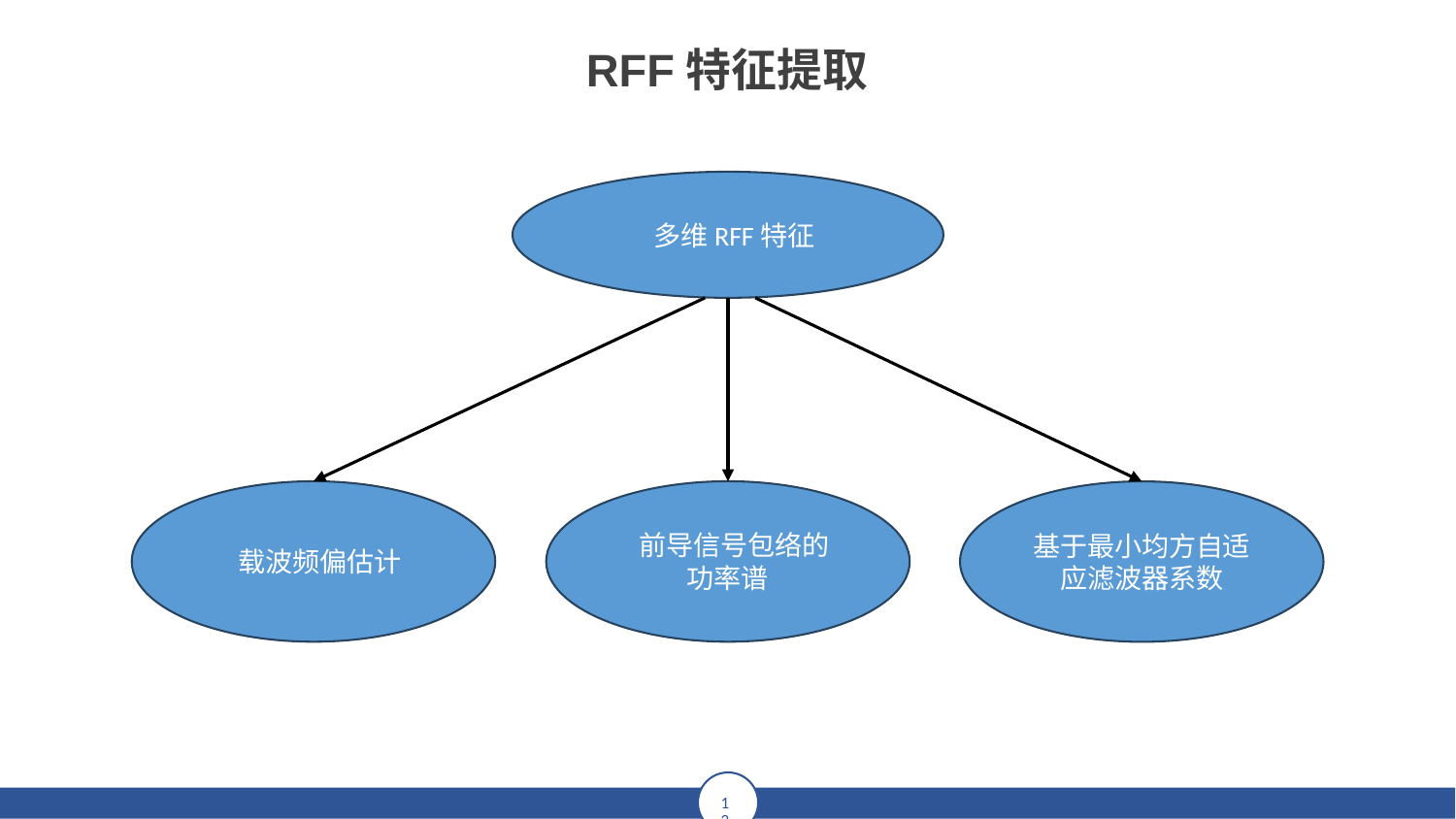

RFF特征提取
 多维RFF特征
 载波频偏估计
 前导信号包络的功率谱
基于最小均方自适应滤波器系数
延时符